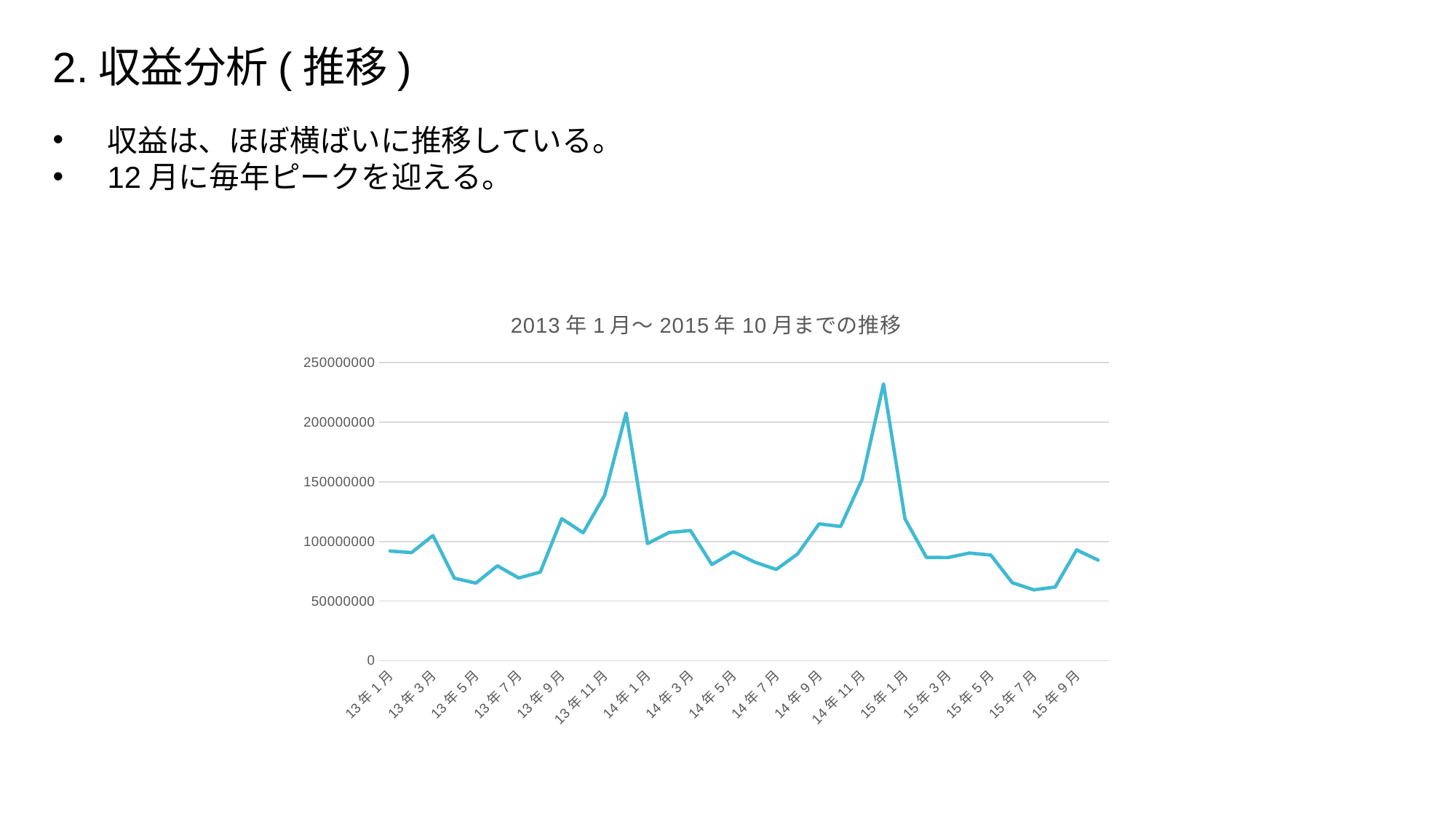

2.収益分析(推移)
収益は、ほぼ横ばいに推移している。
12月に毎年ピークを迎える。

### Chart:

| Category | 2013年1月〜2015年10月までの推移 |
|---|---|
| 41275 | 91947091.12999949 |
| 41306 | 90665707.36999989 |
| 41334 | 104932687.1500006 |
| 41365 | 69154285.55000007 |
| 41395 | 65065312.45999984 |
| 41426 | 79550405.83000065 |
| 41456 | 69350599.87999995 |
| 41487 | 74297969.64000015 |
| 41518 | 119081891.6800004 |
| 41548 | 107241612.5299999 |
| 41579 | 138665439.3000055 |
| 41609 | 207571731.4600001 |
| 41640 | 98226022.94999954 |
| 41671 | 107431122.7599996 |
| 41699 | 109115405.3399981 |
| 41730 | 80651755.21999983 |
| 41760 | 91281733.83000113 |
| 41791 | 82668538.6600002 |
| 41821 | 76487921.32000022 |
| 41852 | 89604092.27000022 |
| 41883 | 114723593.9699985 |
| 41913 | 112525522.3399994 |
| 41944 | 152037599.3399996 |
| 41974 | 232025170.8099987 |
| 42005 | 118927699.7799995 |
| 42036 | 86593883.89000054 |
| 42064 | 86476266.5999996 |
| 42095 | 90252813.75999573 |
| 42125 | 88577438.23999824 |
| 42156 | 65397995.42999958 |
| 42186 | 59405787.16999927 |
| 42217 | 61748964.70999955 |
| 42248 | 92905169.14000155 |
| 42278 | 84337113.06000005 |